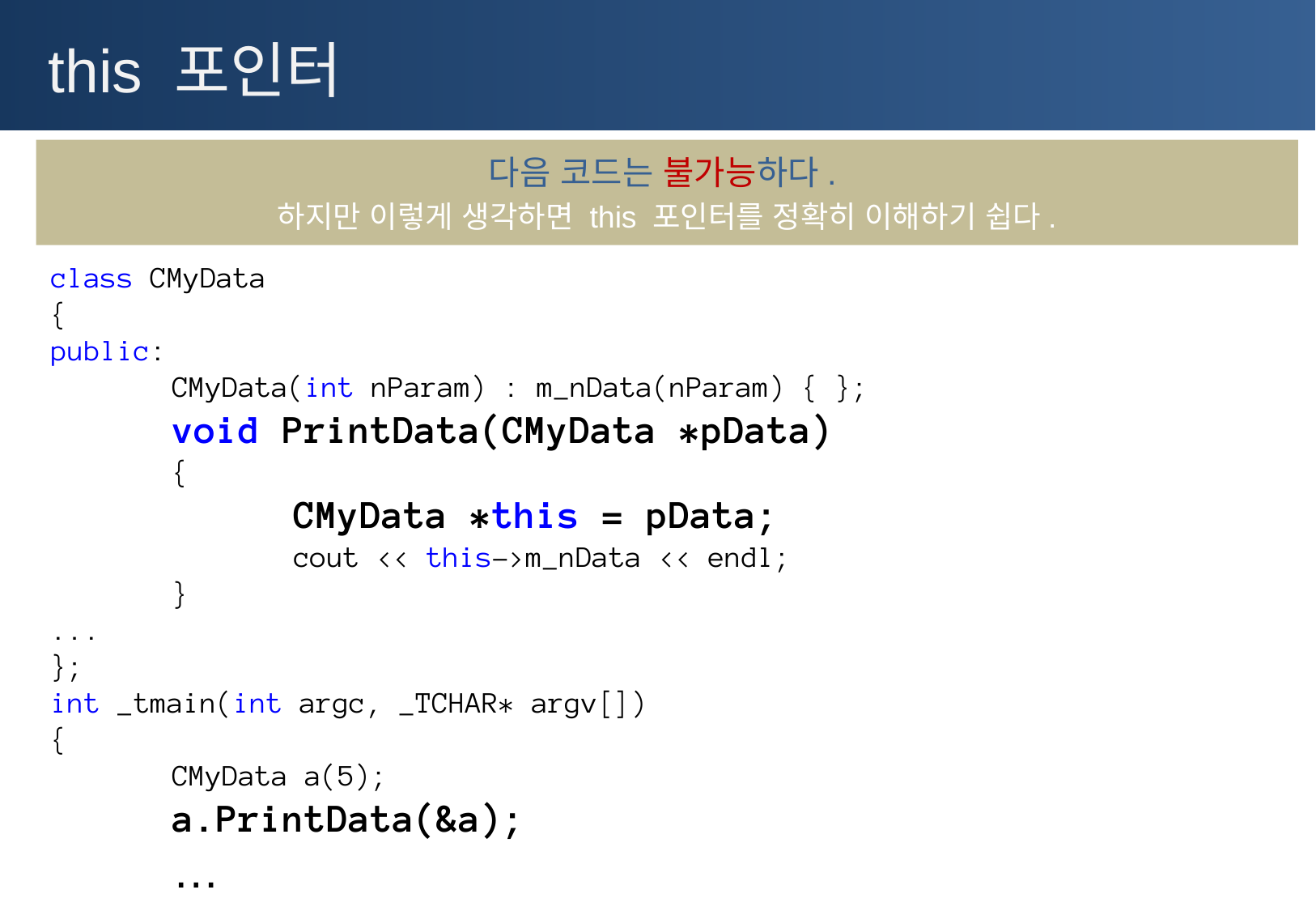

# this 포인터
다음 코드는 불가능하다.
하지만 이렇게 생각하면 this 포인터를 정확히 이해하기 쉽다.
class CMyData
{
public:
	CMyData(int nParam) : m_nData(nParam) { };
	void PrintData(CMyData *pData)
	{
		CMyData *this = pData;
		cout << this->m_nData << endl;
	}
...
};
int _tmain(int argc, _TCHAR* argv[])
{
	CMyData a(5);
	a.PrintData(&a);
	…